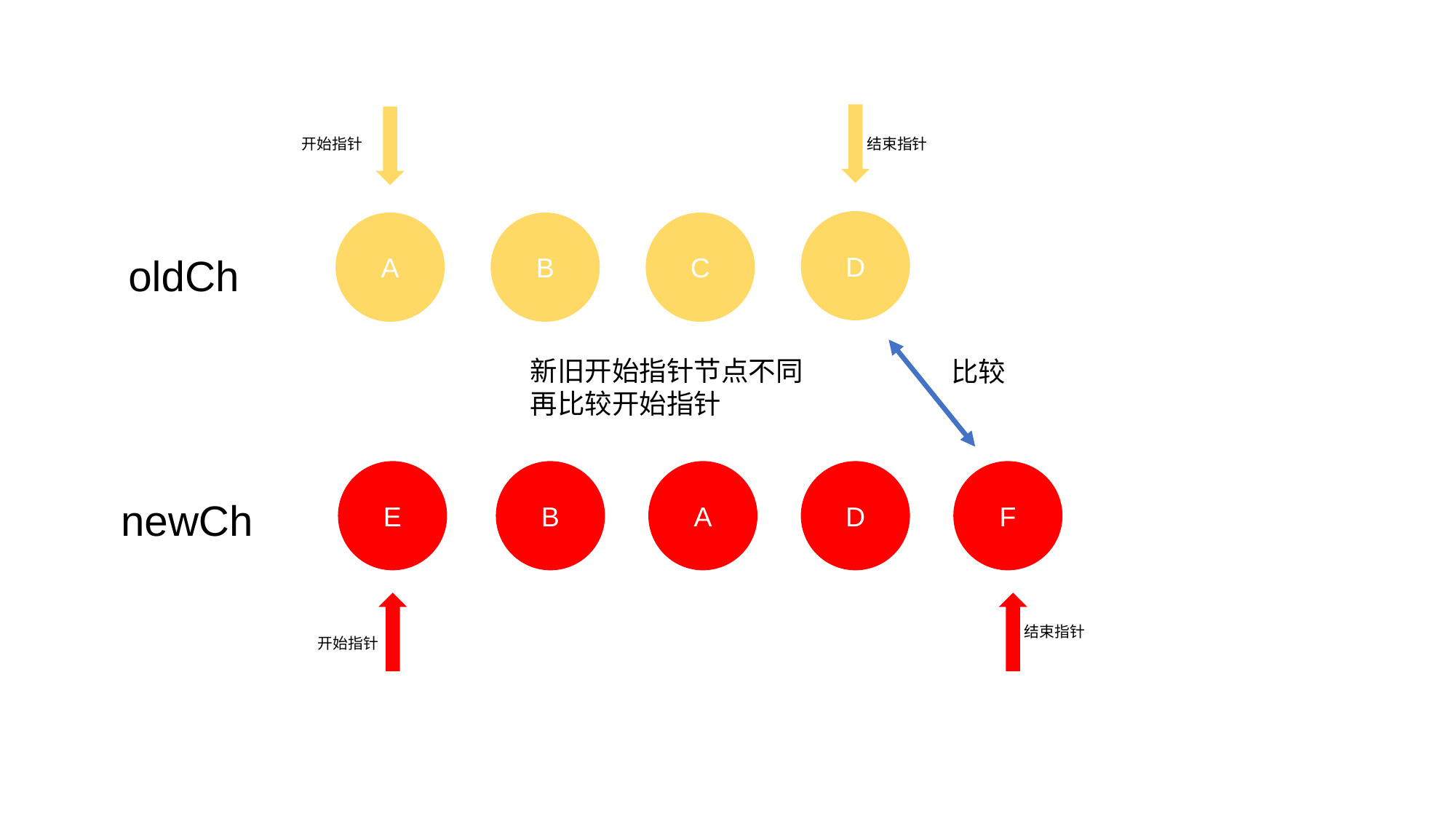

结束指针
开始指针
D
A
B
C
oldCh
新旧开始指针节点不同
再比较开始指针
比较
E
B
A
D
F
newCh

结束指针
开始指针